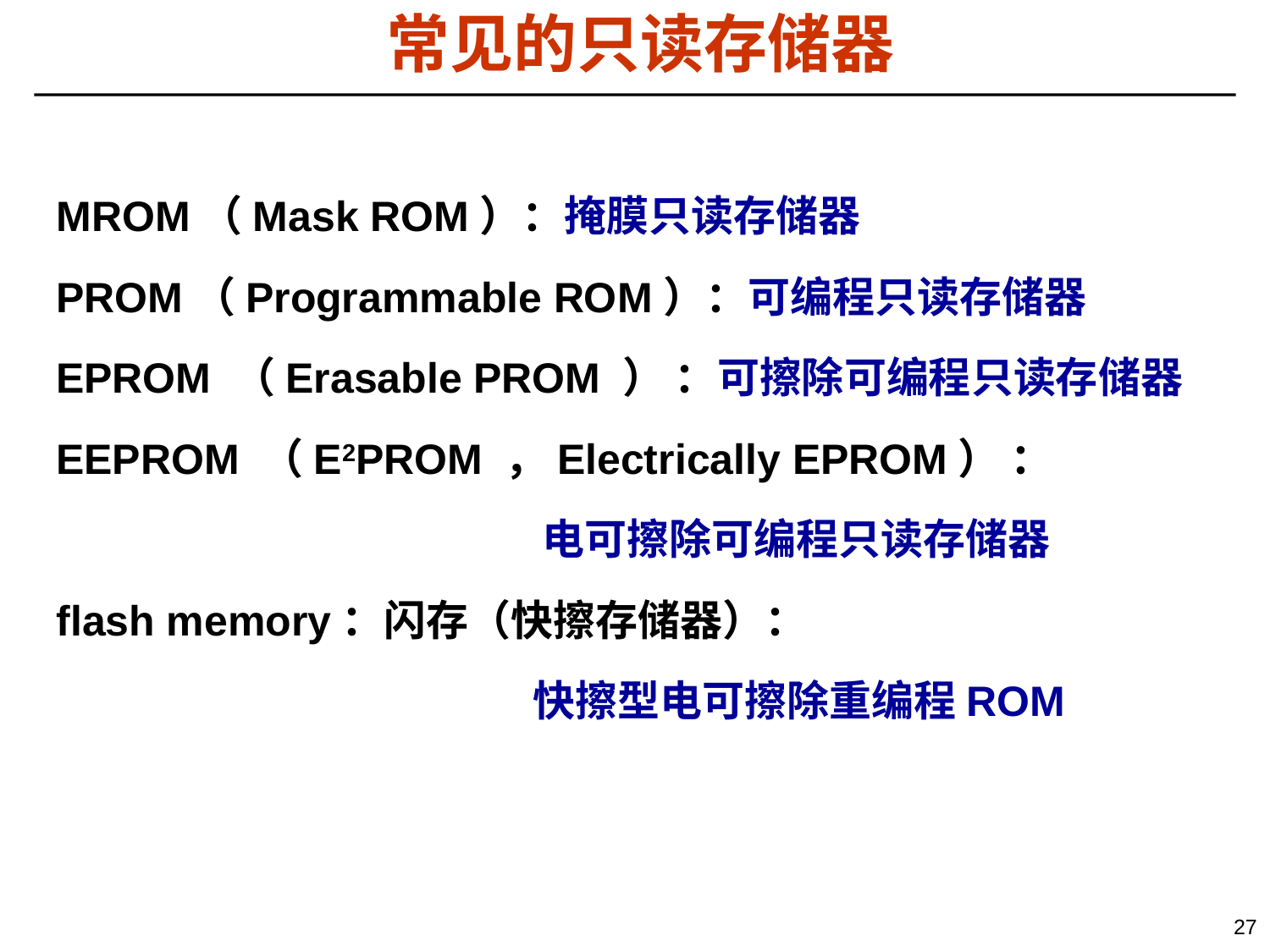

# 常见的只读存储器

MROM（Mask ROM）：掩膜只读存储器
PROM（Programmable ROM）：可编程只读存储器
EPROM （Erasable PROM ） ：可擦除可编程只读存储器
EEPROM （E2PROM ，Electrically EPROM） ：
                                                  电可擦除可编程只读存储器
flash memory：闪存（快擦存储器）：
                                                 快擦型电可擦除重编程ROM
27